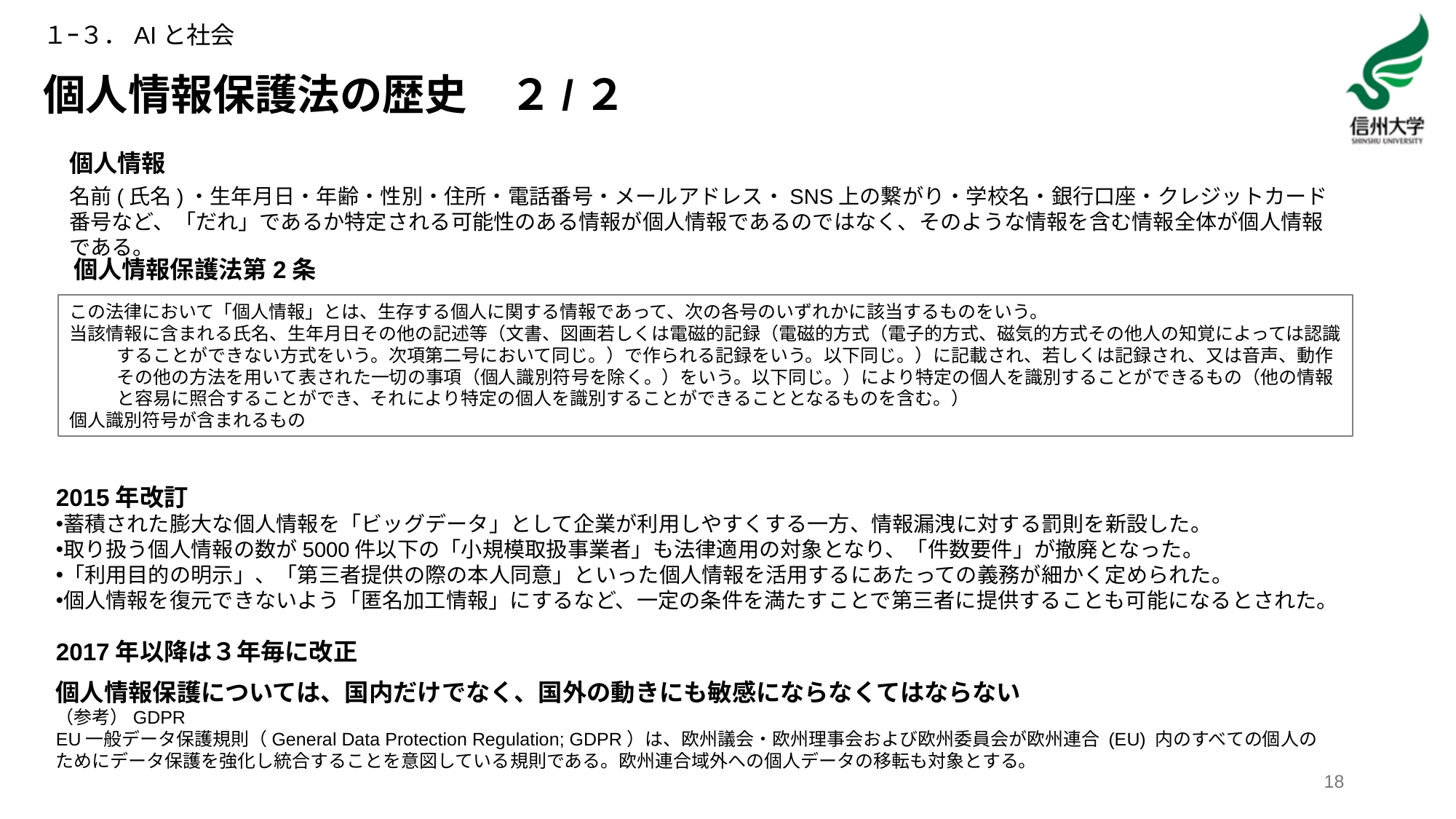

１ｰ３．AIと社会
# 個人情報保護法の歴史　２/２
個人情報
名前(氏名)・生年月日・年齢・性別・住所・電話番号・メールアドレス・SNS上の繋がり・学校名・銀行口座・クレジットカード番号など、「だれ」であるか特定される可能性のある情報が個人情報であるのではなく、そのような情報を含む情報全体が個人情報である。
 個人情報保護法第2条
この法律において「個人情報」とは、生存する個人に関する情報であって、次の各号のいずれかに該当するものをいう。
当該情報に含まれる氏名、生年月日その他の記述等（文書、図画若しくは電磁的記録（電磁的方式（電子的方式、磁気的方式その他人の知覚によっては認識することができない方式をいう。次項第二号において同じ。）で作られる記録をいう。以下同じ。）に記載され、若しくは記録され、又は音声、動作その他の方法を用いて表された一切の事項（個人識別符号を除く。）をいう。以下同じ。）により特定の個人を識別することができるもの（他の情報と容易に照合することができ、それにより特定の個人を識別することができることとなるものを含む。）
個人識別符号が含まれるもの
2015年改訂
蓄積された膨大な個人情報を「ビッグデータ」として企業が利用しやすくする一方、情報漏洩に対する罰則を新設した。
取り扱う個人情報の数が5000件以下の「小規模取扱事業者」も法律適用の対象となり、「件数要件」が撤廃となった。
「利用目的の明示」、「第三者提供の際の本人同意」といった個人情報を活用するにあたっての義務が細かく定められた。
個人情報を復元できないよう「匿名加工情報」にするなど、一定の条件を満たすことで第三者に提供することも可能になるとされた。
2017年以降は３年毎に改正
個人情報保護については、国内だけでなく、国外の動きにも敏感にならなくてはならない
（参考）GDPR
EU一般データ保護規則（General Data Protection Regulation; GDPR）は、欧州議会・欧州理事会および欧州委員会が欧州連合 (EU) 内のすべての個人のためにデータ保護を強化し統合することを意図している規則である。欧州連合域外への個人データの移転も対象とする。
18